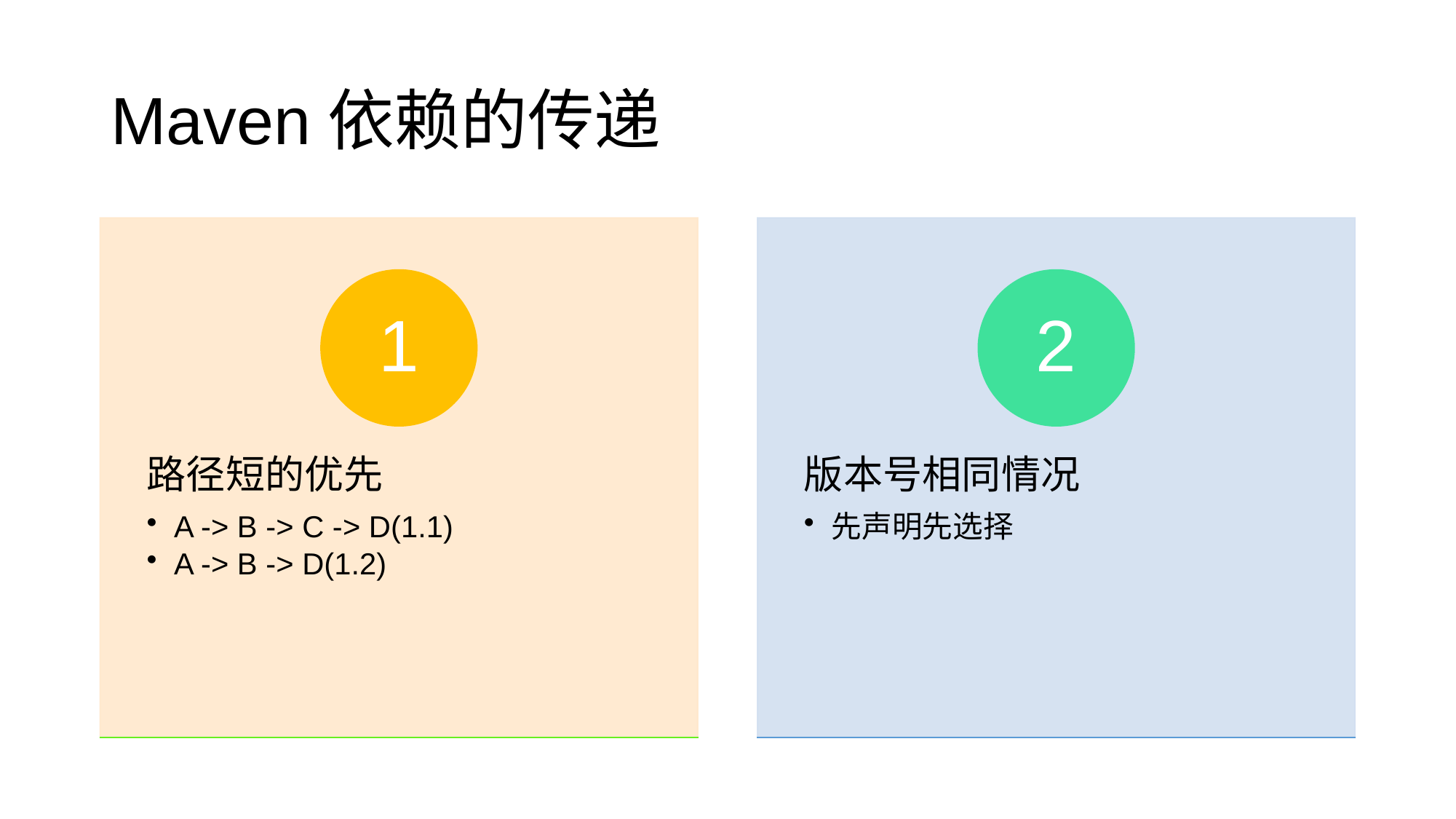

# Maven依赖的传递
路径短的优先
A -> B -> C -> D(1.1)
A -> B -> D(1.2)
1
版本号相同情况
先声明先选择
2